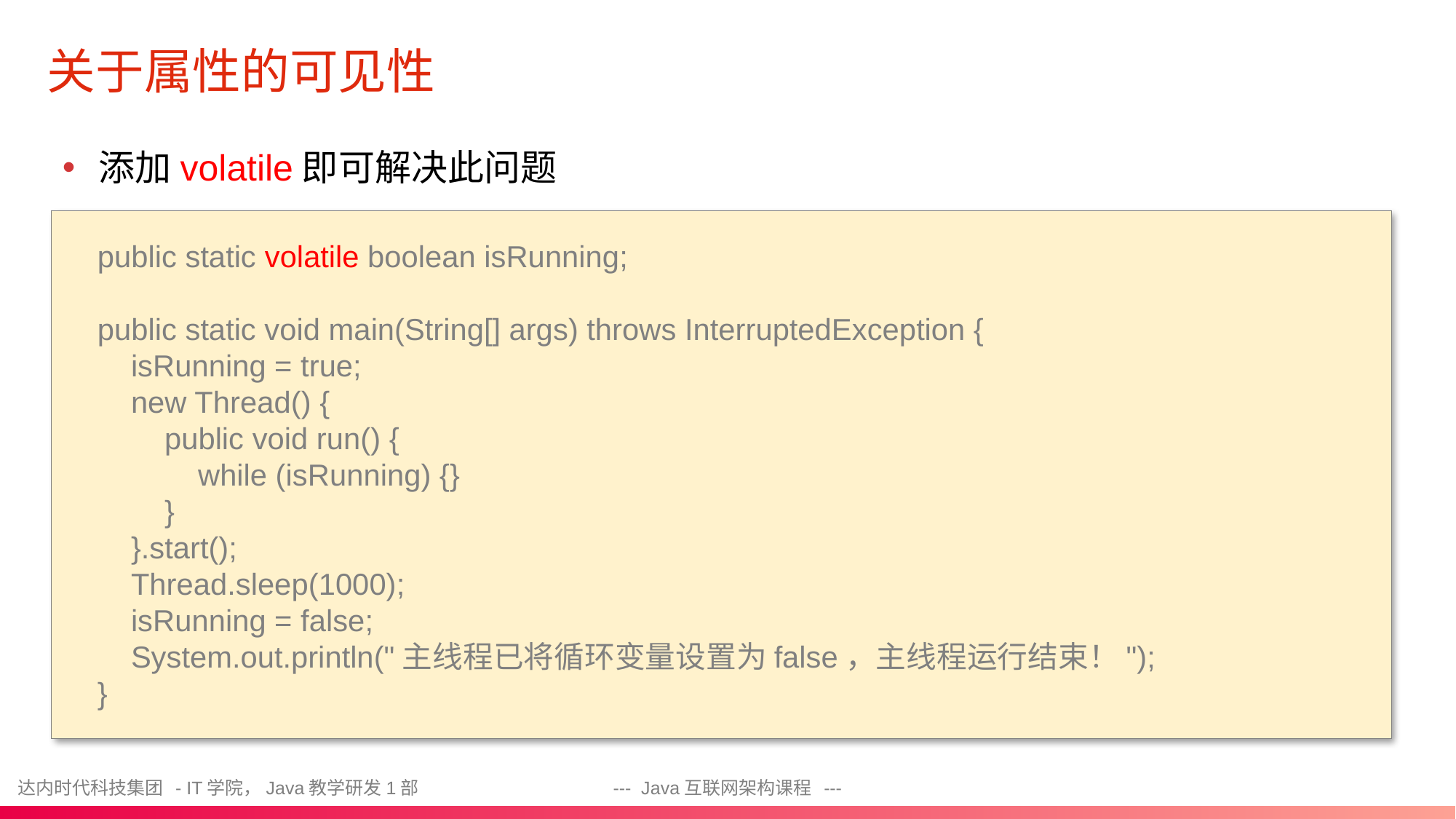

# 关于属性的可见性
添加volatile即可解决此问题

public static volatile boolean isRunning;

public static void main(String[] args) throws InterruptedException {
    isRunning = true;
    new Thread() {
        public void run() {
            while (isRunning) {}
        }
    }.start();
    Thread.sleep(1000);
    isRunning = false;
    System.out.println("主线程已将循环变量设置为false，主线程运行结束！");
}